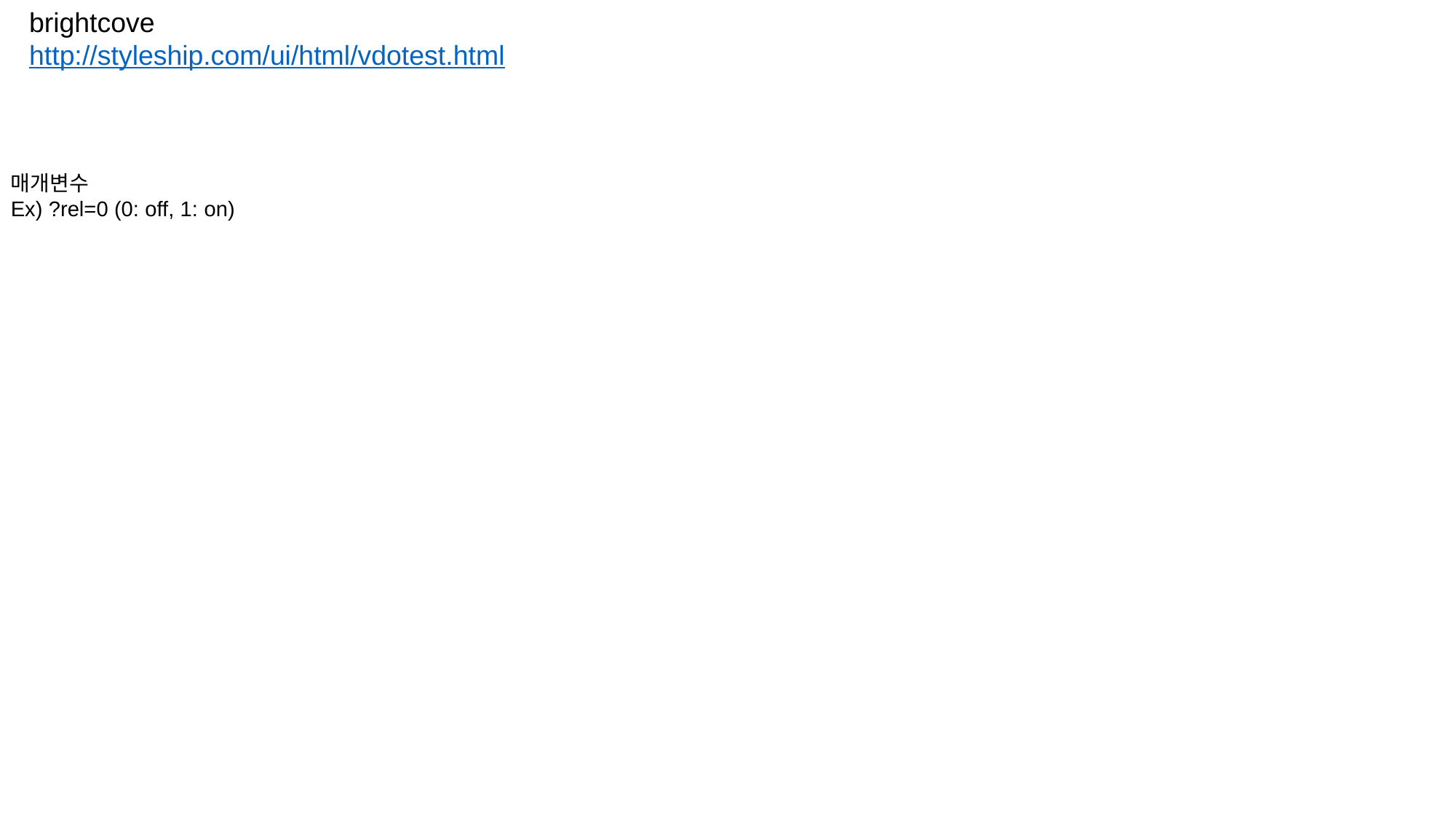

brightcove
http://styleship.com/ui/html/vdotest.html
매개변수
Ex) ?rel=0 (0: off, 1: on)